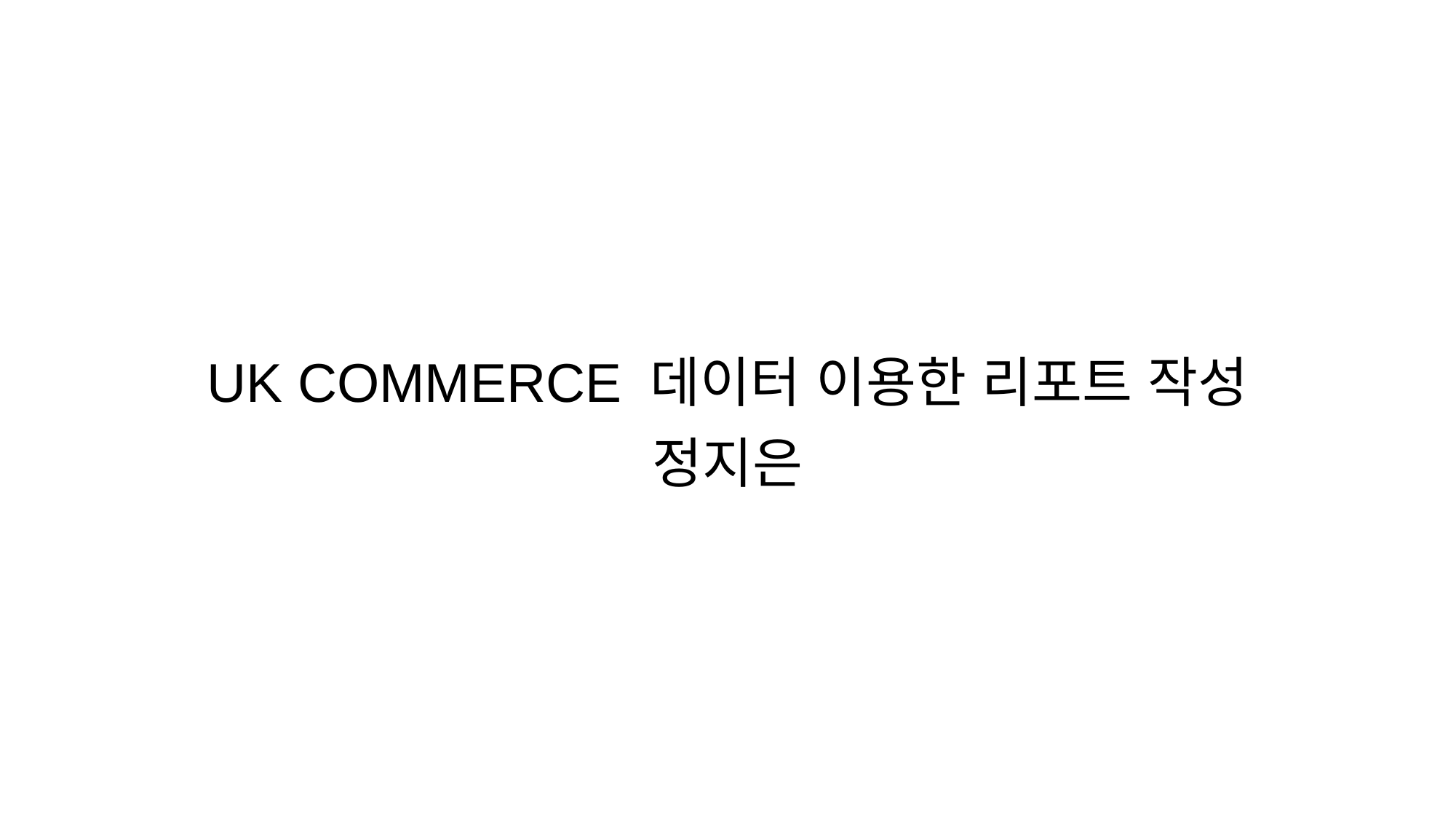

# UK COMMERCE 데이터 이용한 리포트 작성
정지은